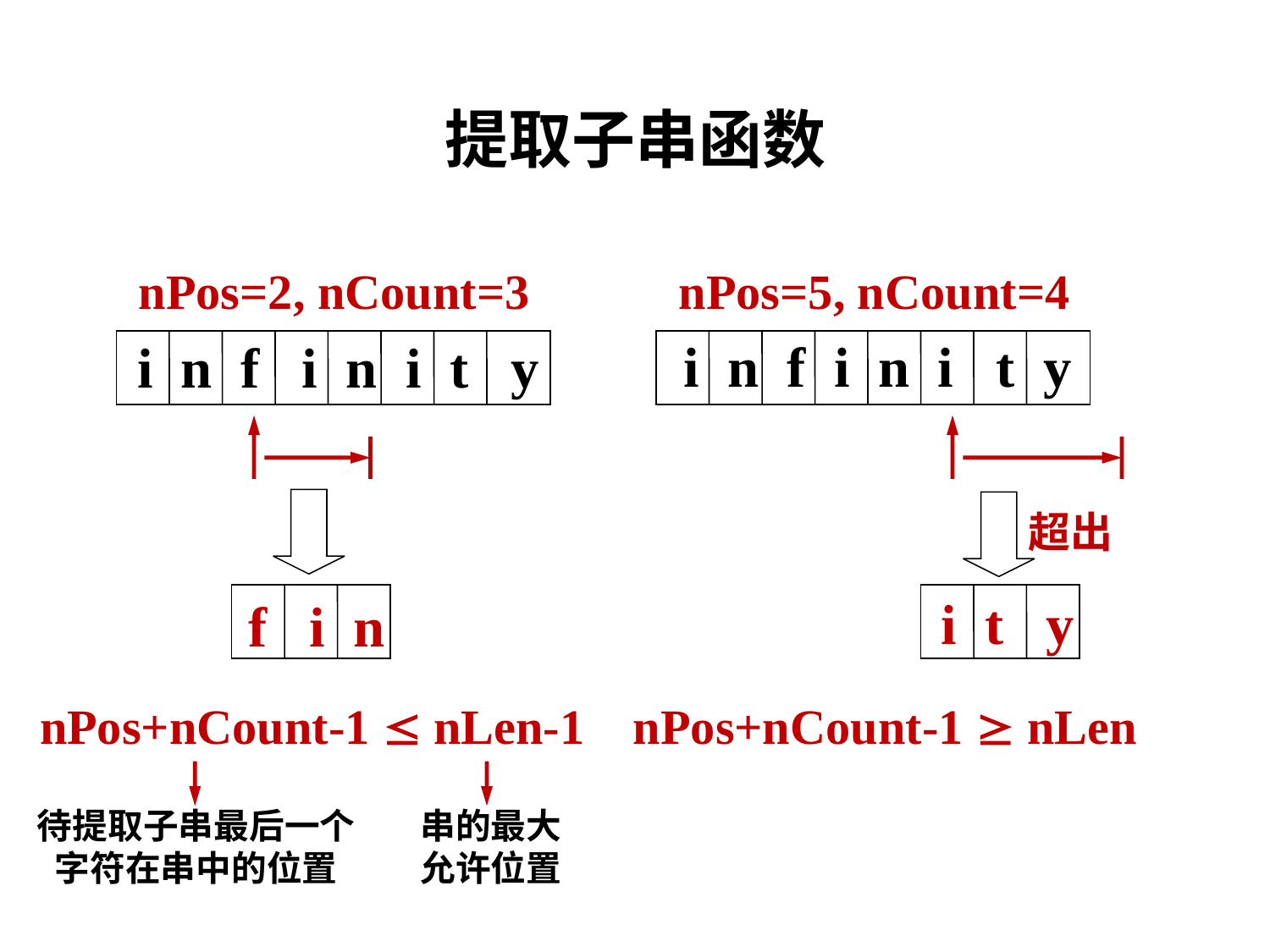

# 提取子串函数
nPos=2, nCount=3
nPos=5, nCount=4
i  n  f  i  n  i   t  y
i  n  f   i  n  i  t   y

超出
i  t   y

f   i  n

nPos+nCount-1 ≤ nLen-1
nPos+nCount-1 ≥ nLen

待提取子串最后一个字符在串中的位置
串的最大允许位置